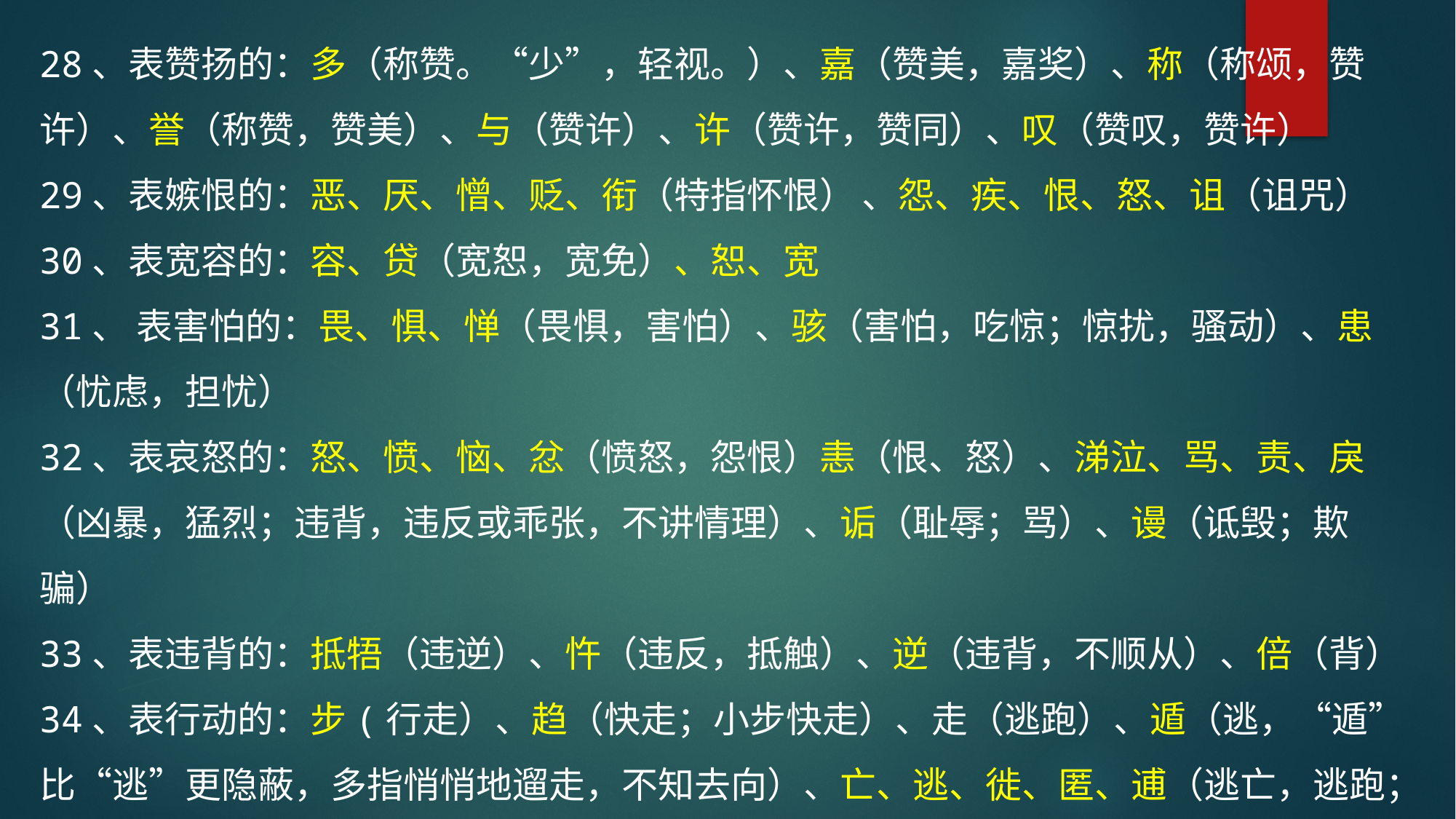

28、表赞扬的：多（称赞。“少”，轻视。）、嘉（赞美，嘉奖）、称（称颂，赞许）、誉（称赞，赞美）、与（赞许）、许（赞许，赞同）、叹（赞叹，赞许）
29、表嫉恨的：恶、厌、憎、贬、衔（特指怀恨） 、怨、疾、恨、怒、诅（诅咒）
30、表宽容的：容、贷（宽恕，宽免）、恕、宽
31、 表害怕的：畏、惧、惮（畏惧，害怕）、骇（害怕，吃惊；惊扰，骚动）、患（忧虑，担忧）
32、表哀怒的：怒、愤、恼、忿（愤怒，怨恨）恚（恨、怒）、涕泣、骂、责、戾（凶暴，猛烈；违背，违反或乖张，不讲情理）、诟（耻辱；骂）、谩（诋毁；欺骗）
33、表违背的：抵牾（违逆）、忤（违反，抵触）、逆（违背，不顺从）、倍（背）
34、表行动的：步(行走）、趋（快走；小步快走）、走（逃跑）、遁（逃，“遁”比“逃”更隐蔽，多指悄悄地遛走，不知去向）、亡、逃、徙、匿、逋（逃亡，逃跑；拖延，迟延）